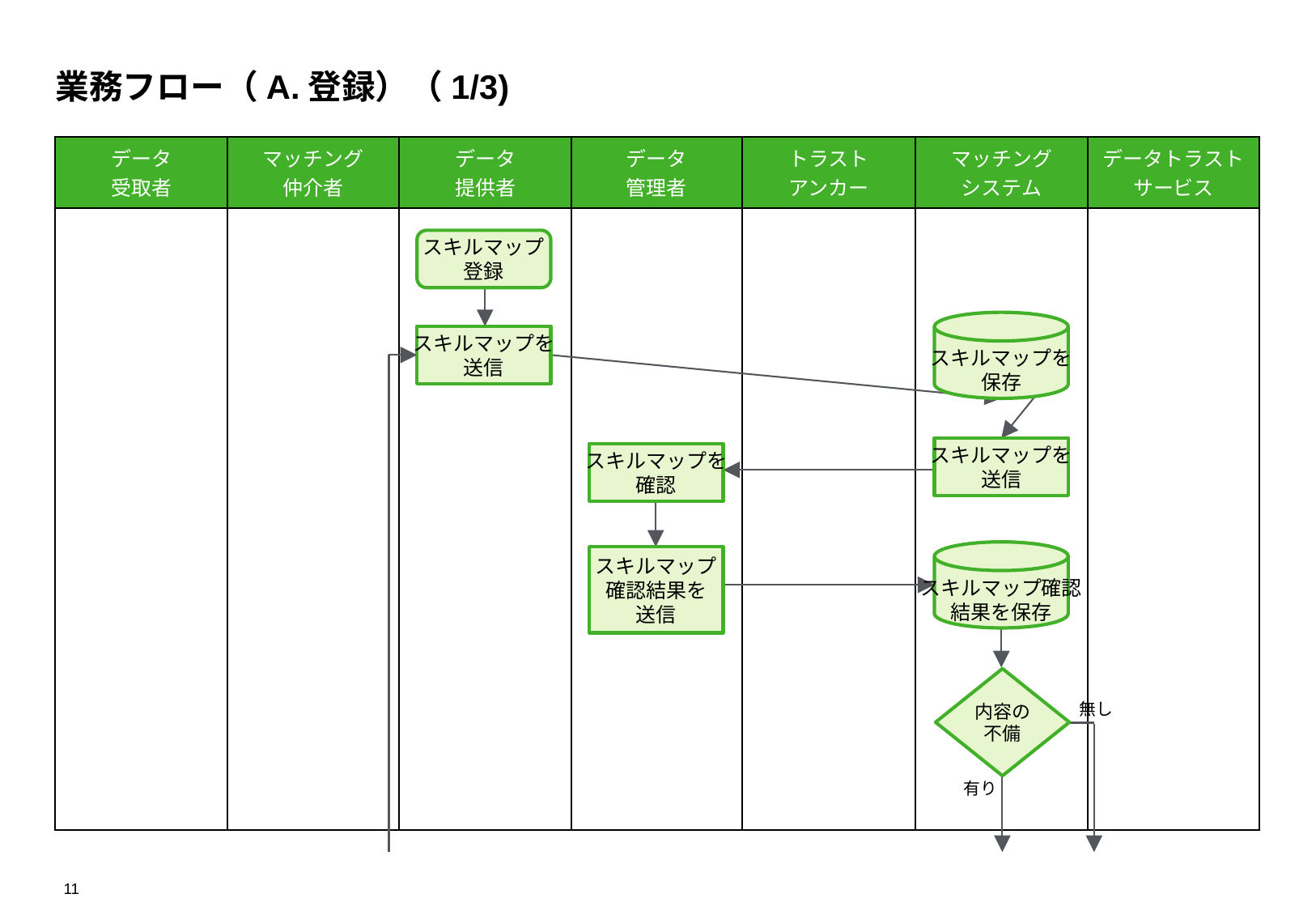

# 業務フロー（A.登録）（1/3)
| データ 受取者 | マッチング 仲介者 | データ 提供者 | データ 管理者 | トラスト アンカー | マッチング システム | データトラスト サービス |
| --- | --- | --- | --- | --- | --- | --- |
|  |  |  |  |  |  |  |
スキルマップ
登録
スキルマップを
保存
スキルマップを
送信
スキルマップを
送信
スキルマップを
確認
スキルマップ確認
結果を保存
スキルマップ
確認結果を
送信
内容の
不備
無し
有り
11